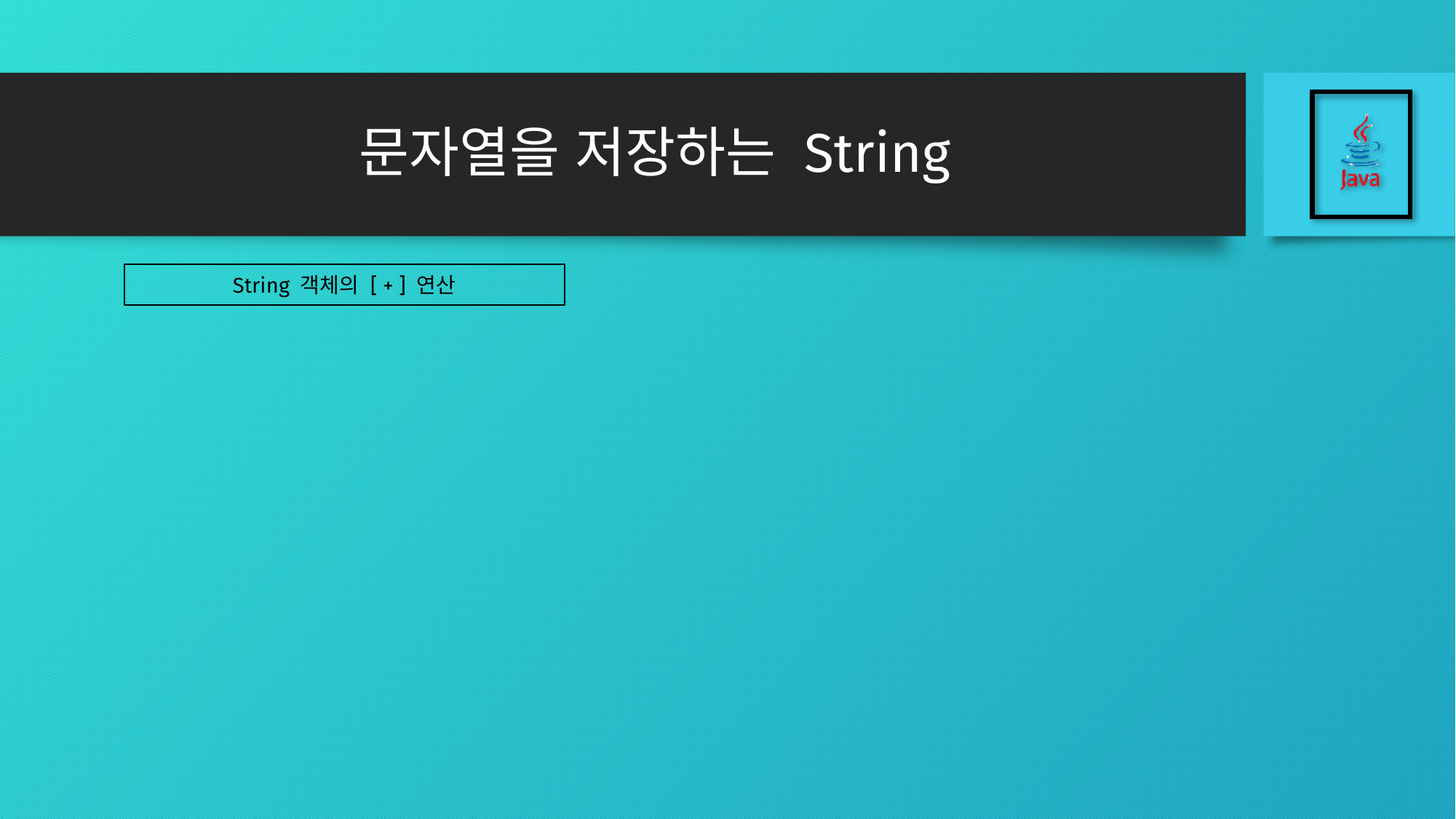

# 문자열을 저장하는 String

String 객체의 [ + ] 연산